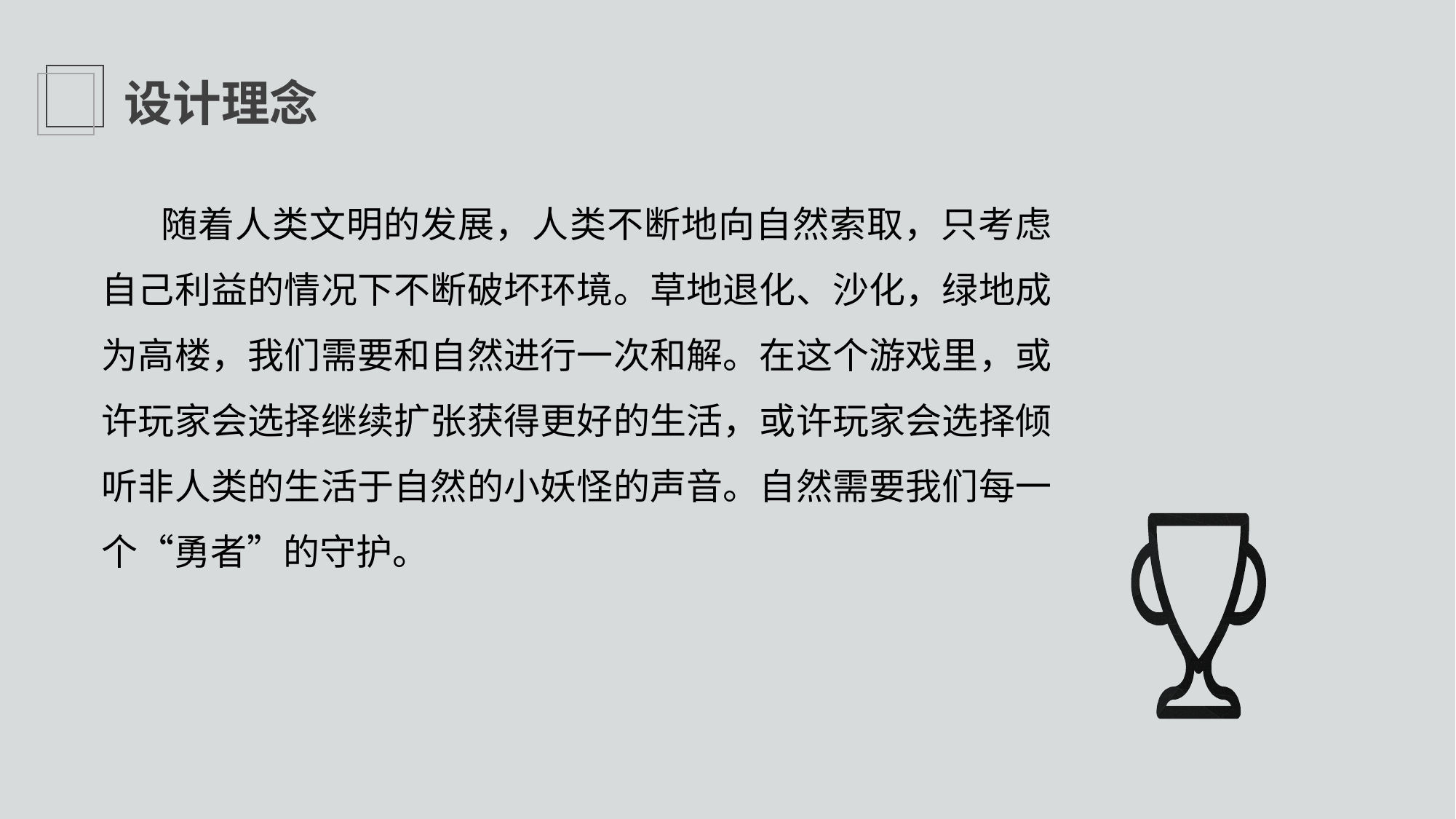

设计理念
  随着人类文明的发展，人类不断地向自然索取，只考虑自己利益的情况下不断破坏环境。草地退化、沙化，绿地成为高楼，我们需要和自然进行一次和解。在这个游戏里，或许玩家会选择继续扩张获得更好的生活，或许玩家会选择倾听非人类的生活于自然的小妖怪的声音。自然需要我们每一个“勇者”的守护。